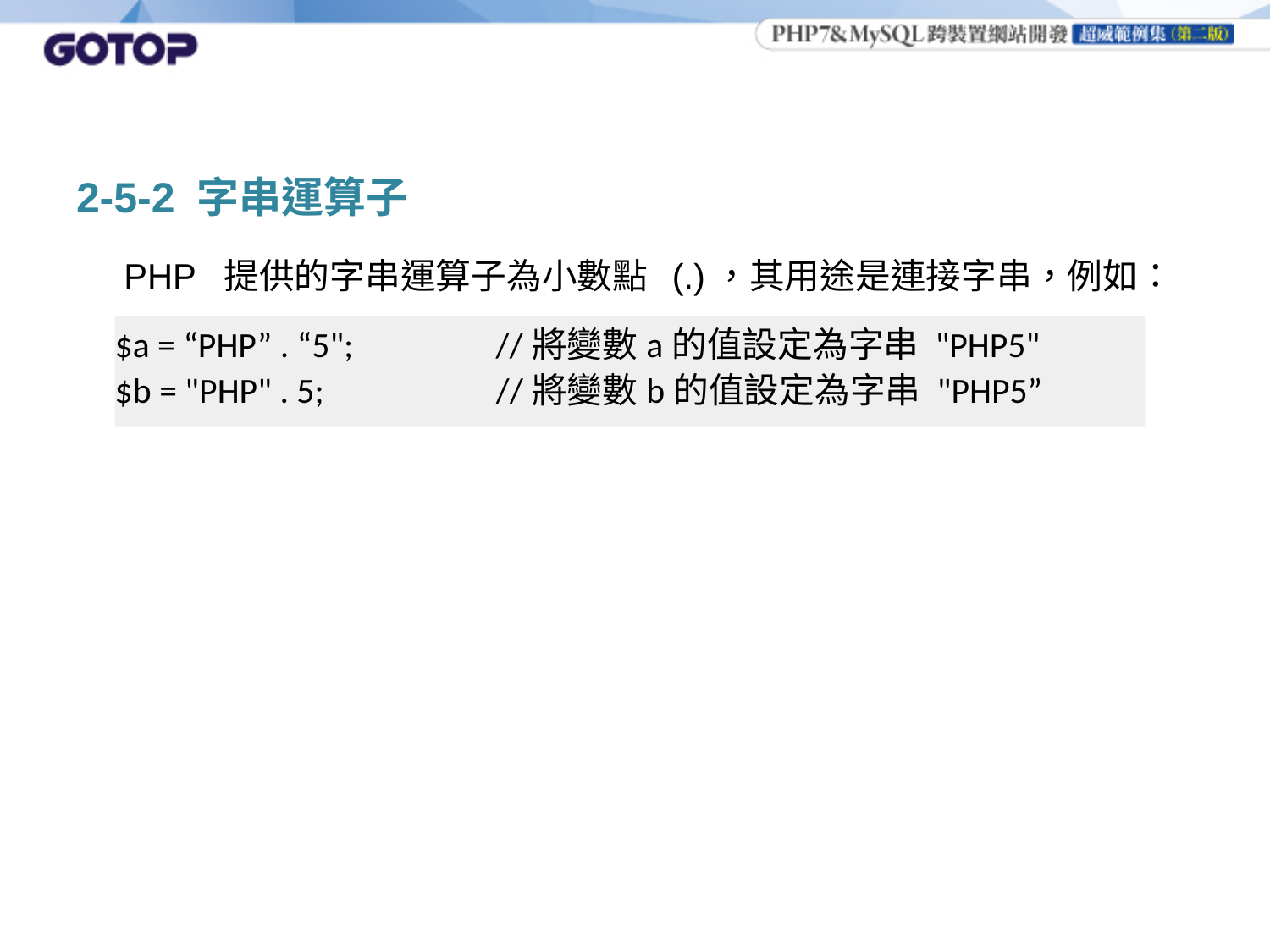

# 2-5-2 字串運算子
	PHP  提供的字串運算子為小數點  (.)，其用途是連接字串，例如：
$a = “PHP” . “5";		//將變數a的值設定為字串 "PHP5"
$b = "PHP" . 5;		//將變數b的值設定為字串 "PHP5”